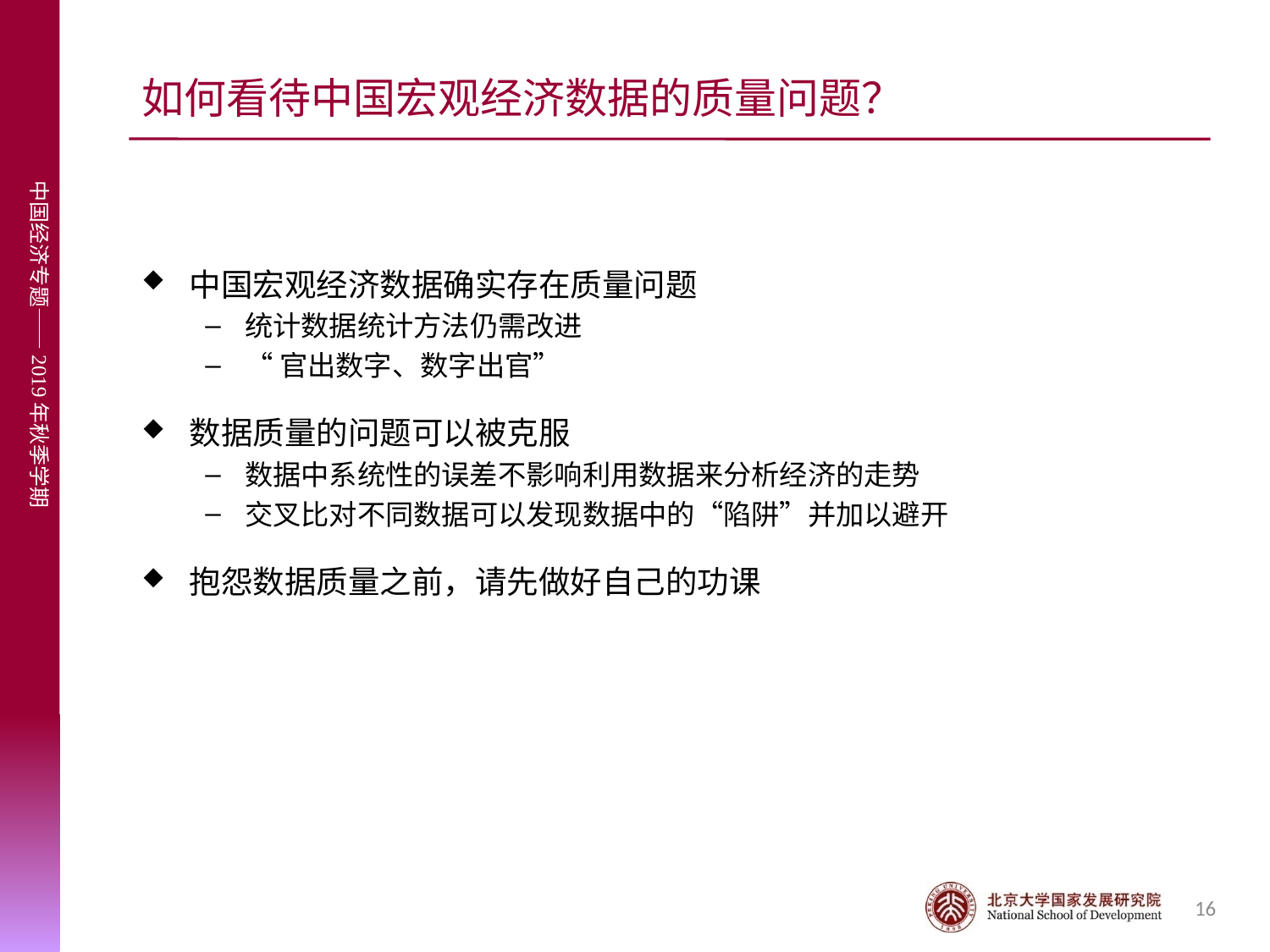

# 如何看待中国宏观经济数据的质量问题？

中国宏观经济数据确实存在质量问题
统计数据统计方法仍需改进
“官出数字、数字出官”
数据质量的问题可以被克服
数据中系统性的误差不影响利用数据来分析经济的走势
交叉比对不同数据可以发现数据中的“陷阱”并加以避开
抱怨数据质量之前，请先做好自己的功课

16